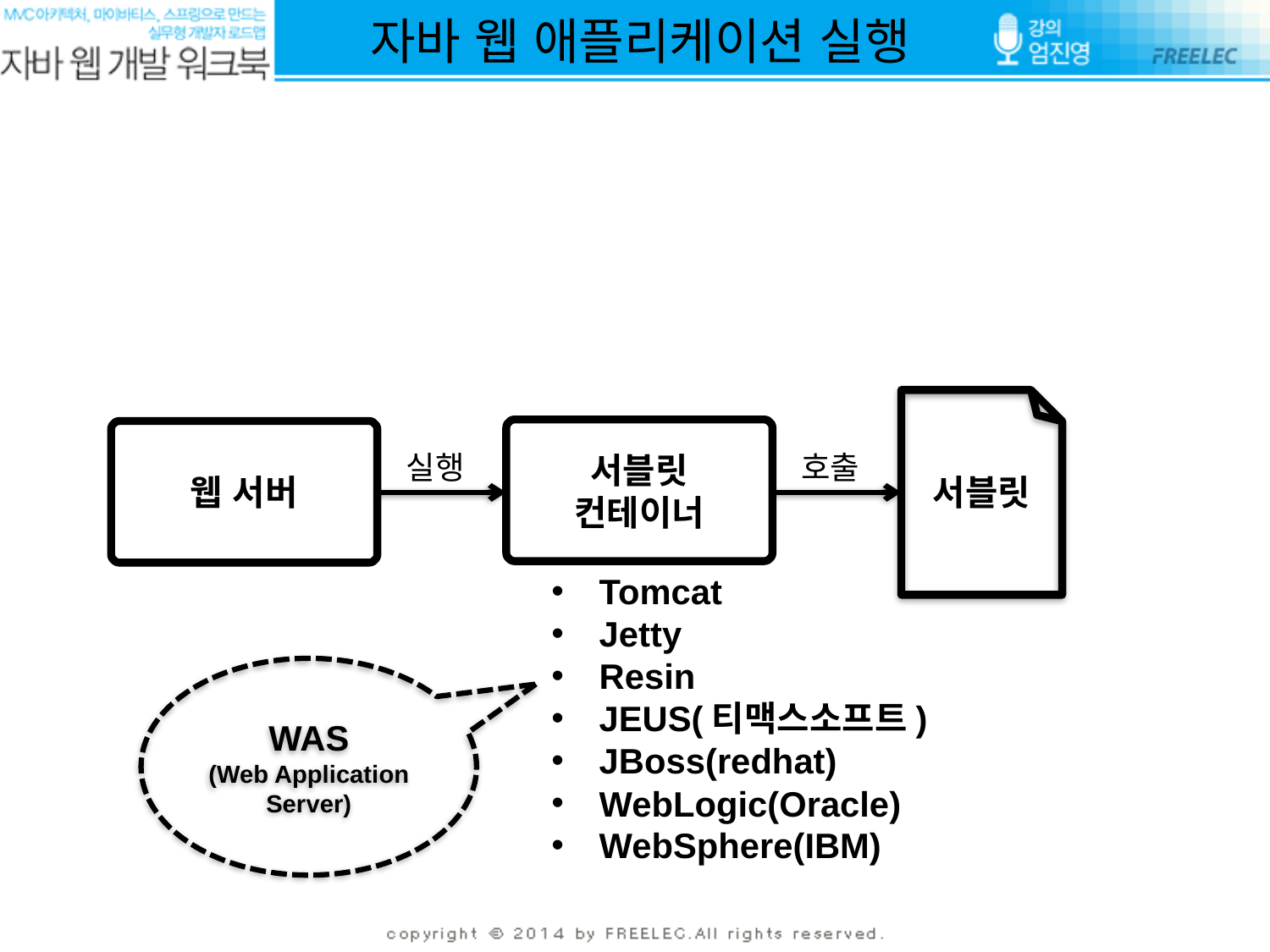

자바 웹 애플리케이션 실행

서블릿
서블릿
컨테이너
웹 서버
실행
호출
Tomcat
Jetty
Resin
JEUS(티맥스소프트)
JBoss(redhat)
WebLogic(Oracle)
WebSphere(IBM)
WAS
(Web Application Server)